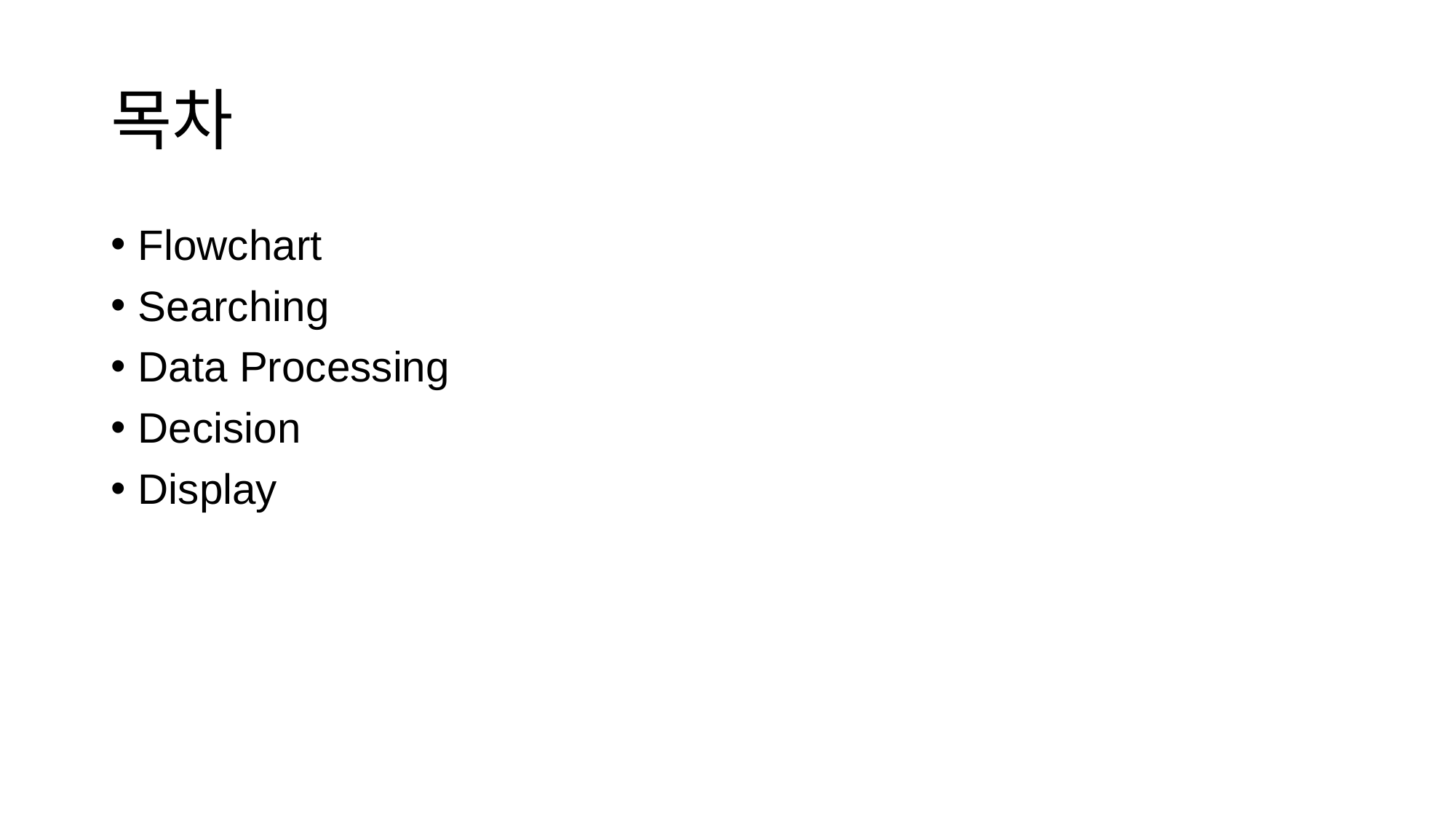

# 목차
Flowchart
Searching
Data Processing
Decision
Display